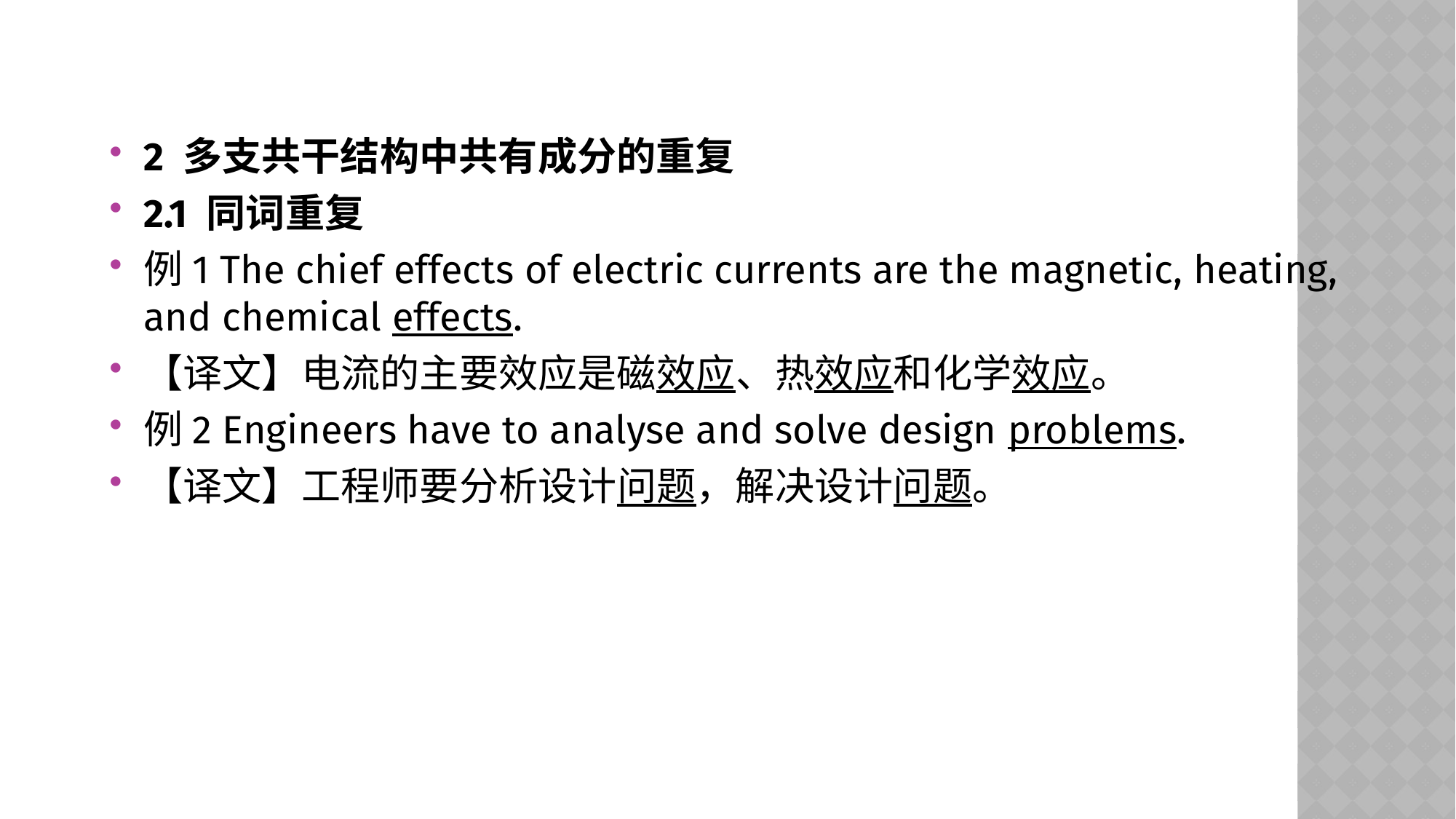

2 多支共干结构中共有成分的重复
2.1 同词重复
例1 The chief effects of electric currents are the magnetic, heating, and chemical effects.
【译文】电流的主要效应是磁效应、热效应和化学效应。
例2 Engineers have to analyse and solve design problems.
【译文】工程师要分析设计问题，解决设计问题。